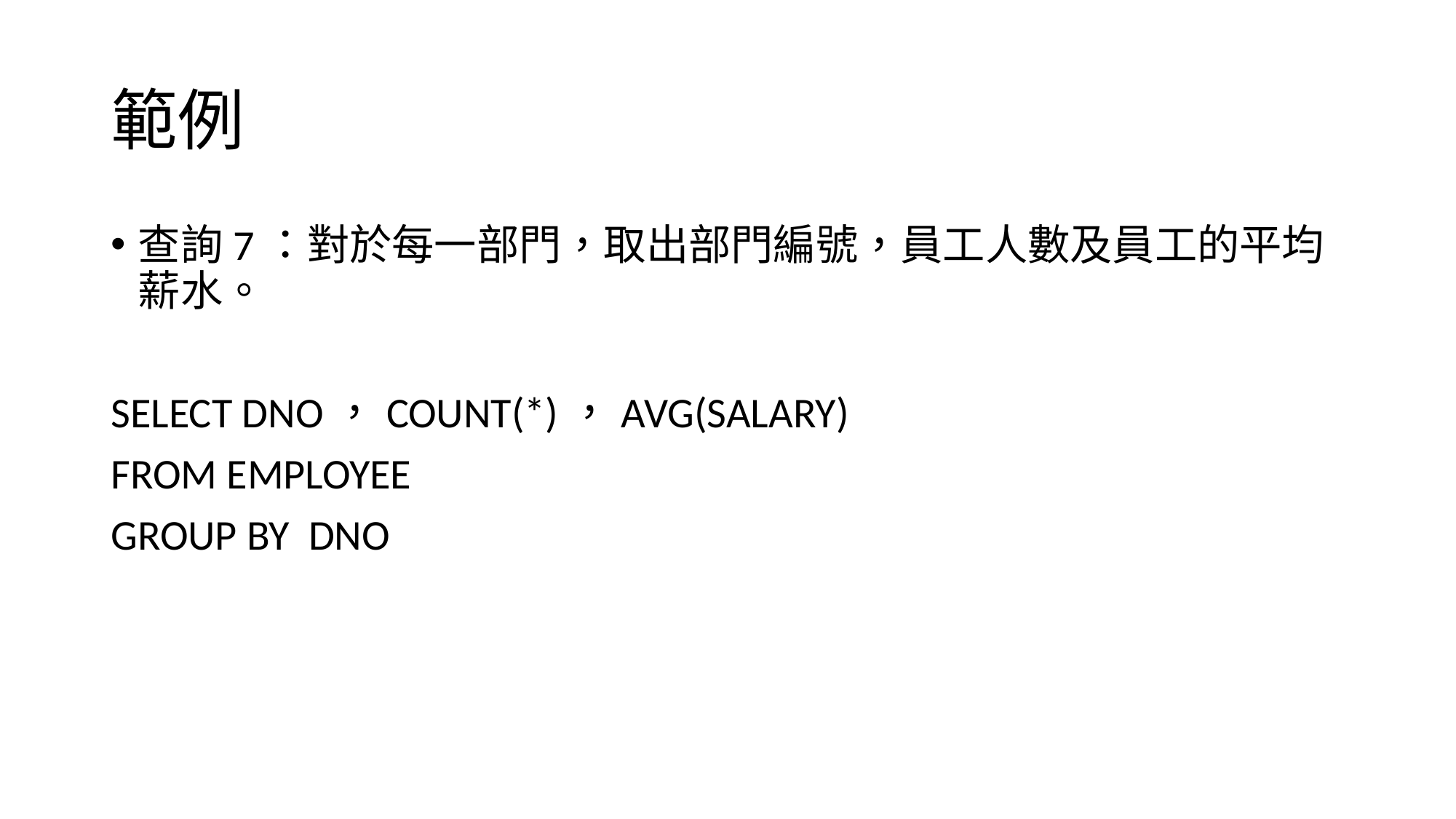

# 範例
查詢7：對於每一部門，取出部門編號，員工人數及員工的平均薪水。

SELECT DNO，COUNT(*)，AVG(SALARY)
FROM EMPLOYEE
GROUP BY  DNO